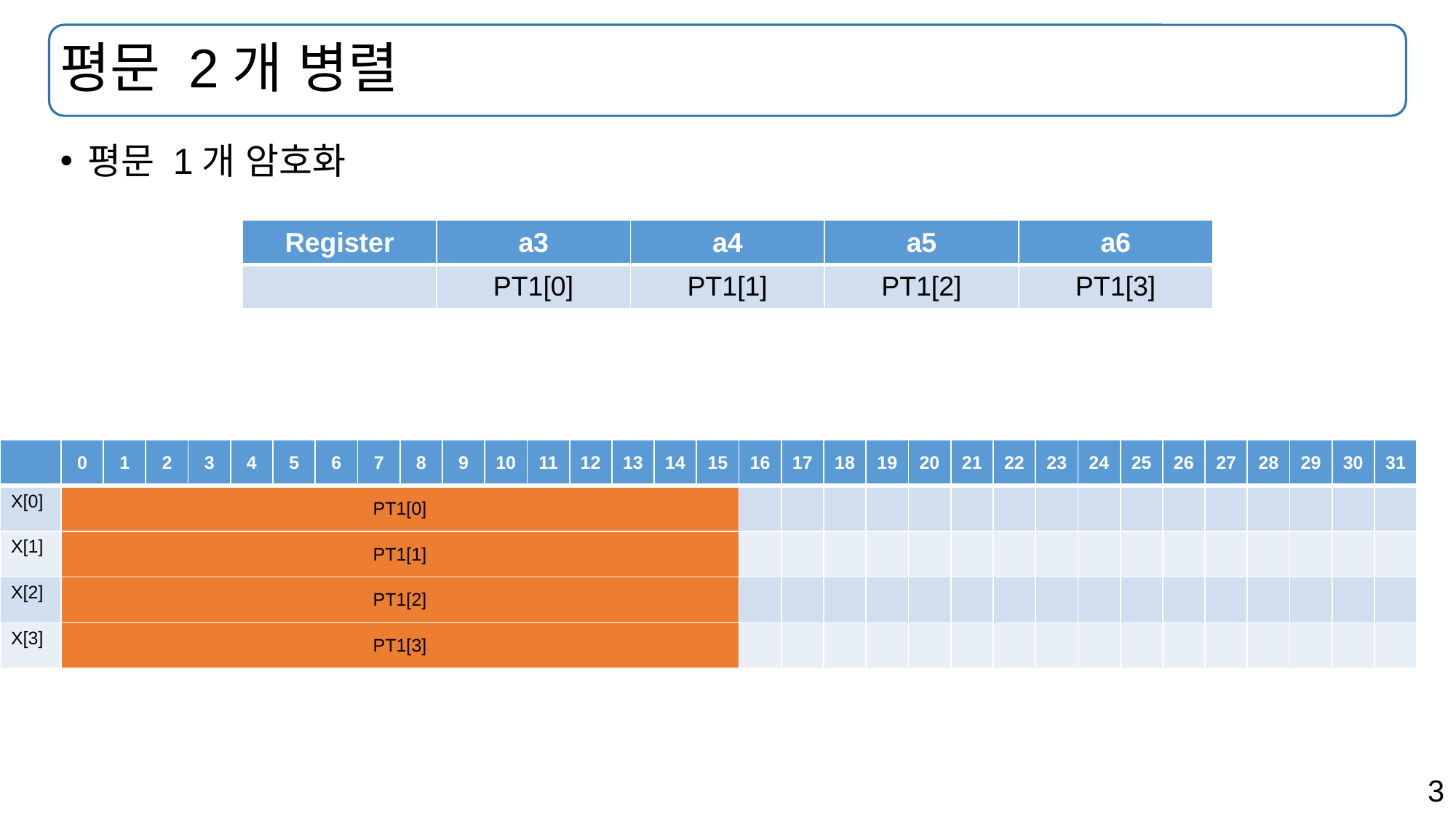

# 평문 2개 병렬
평문 1개 암호화

| Register | a3 | a4 | a5 | a6 |
| --- | --- | --- | --- | --- |
|  | PT1[0] | PT1[1] | PT1[2] | PT1[3] |
|  | 0 | 1 | 2 | 3 | 4 | 5 | 6 | 7 | 8 | 9 | 10 | 11 | 12 | 13 | 14 | 15 | 16 | 17 | 18 | 19 | 20 | 21 | 22 | 23 | 24 | 25 | 26 | 27 | 28 | 29 | 30 | 31 |
| --- | --- | --- | --- | --- | --- | --- | --- | --- | --- | --- | --- | --- | --- | --- | --- | --- | --- | --- | --- | --- | --- | --- | --- | --- | --- | --- | --- | --- | --- | --- | --- | --- |
| X[0] | PT1[0] |  |  |  |  |  |  |  |  |  |  |  |  |  |  |  |  |  |  |  |  |  |  |  |  |  |  |  |  |  |  |  |
| X[1] | PT1[1] |  |  |  |  |  |  |  |  |  |  |  |  |  |  |  |  |  |  |  |  |  |  |  |  |  |  |  |  |  |  |  |
| X[2] | PT1[2] |  |  |  |  |  |  |  |  |  |  |  |  |  |  |  |  |  |  |  |  |  |  |  |  |  |  |  |  |  |  |  |
| X[3] | PT1[3] |  |  |  |  |  |  |  |  |  |  |  |  |  |  |  |  |  |  |  |  |  |  |  |  |  |  |  |  |  |  |  |